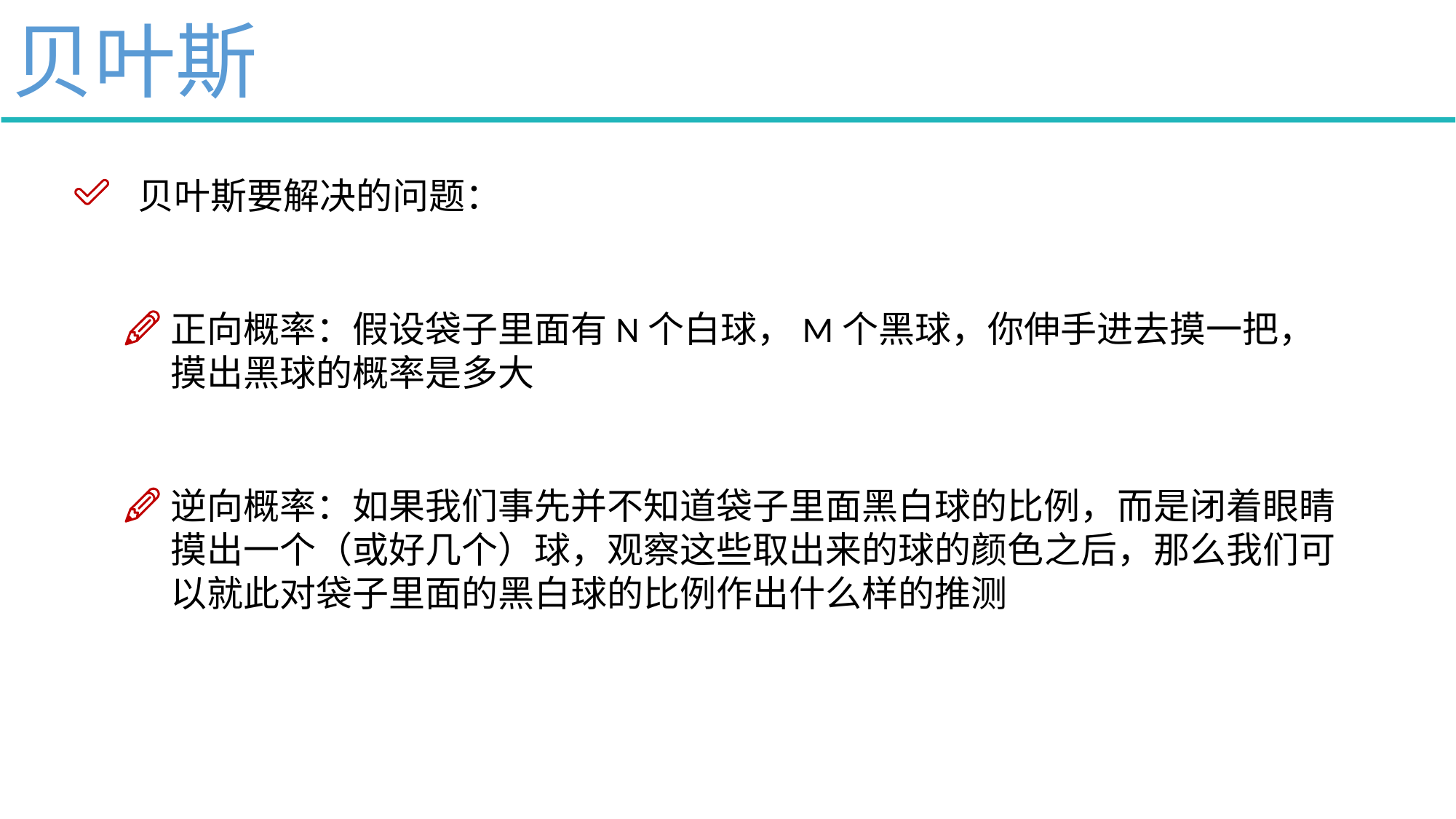

贝叶斯
贝叶斯要解决的问题：

正向概率：假设袋子里面有N个白球，M个黑球，你伸手进去摸一把，摸出黑球的概率是多大

逆向概率：如果我们事先并不知道袋子里面黑白球的比例，而是闭着眼睛摸出一个（或好几个）球，观察这些取出来的球的颜色之后，那么我们可以就此对袋子里面的黑白球的比例作出什么样的推测